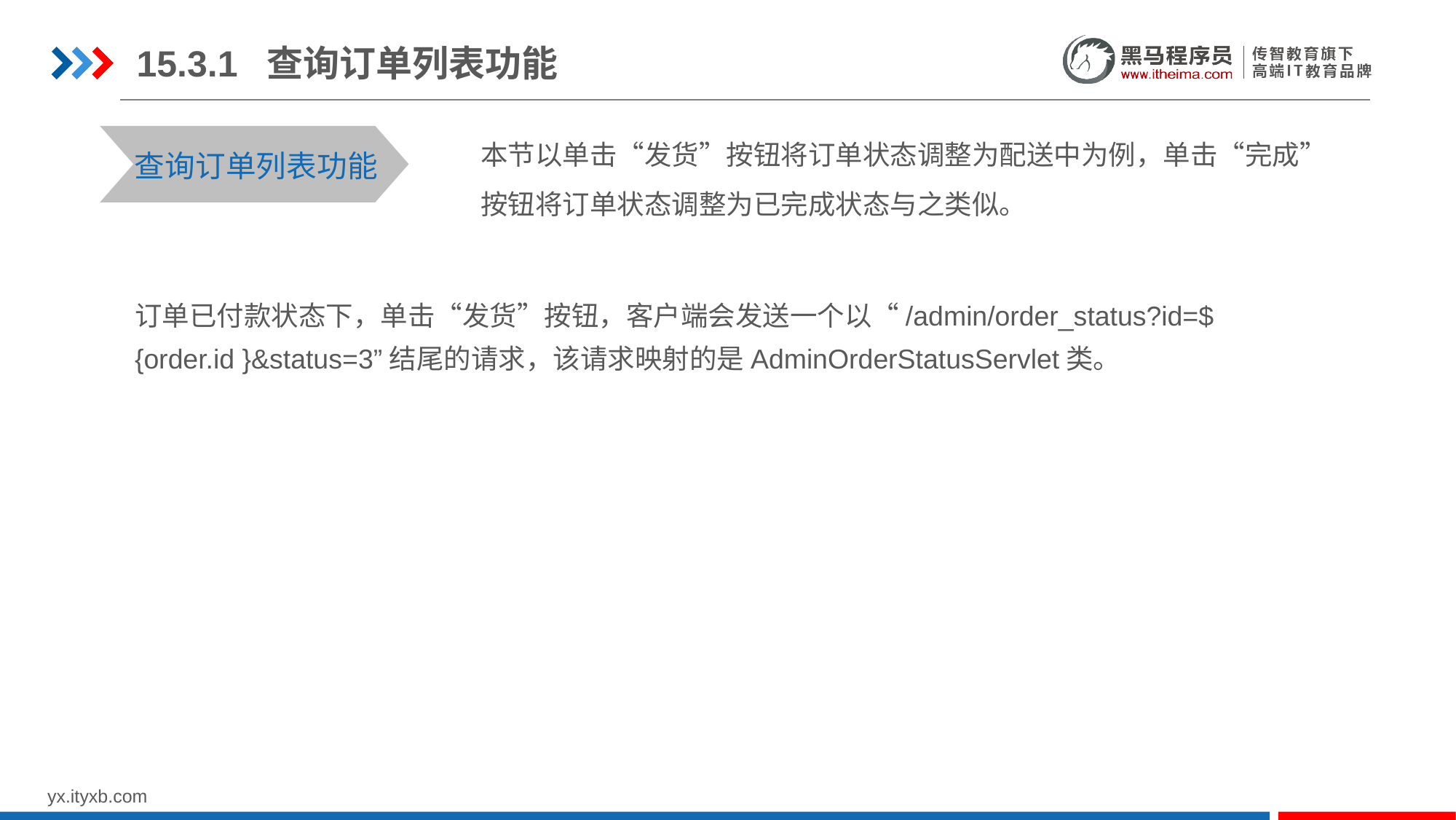

15.3.1  查询订单列表功能
本节以单击“发货”按钮将订单状态调整为配送中为例，单击“完成”按钮将订单状态调整为已完成状态与之类似。

查询订单列表功能
订单已付款状态下，单击“发货”按钮，客户端会发送一个以“/admin/order_status?id=${order.id }&status=3”结尾的请求，该请求映射的是AdminOrderStatusServlet类。